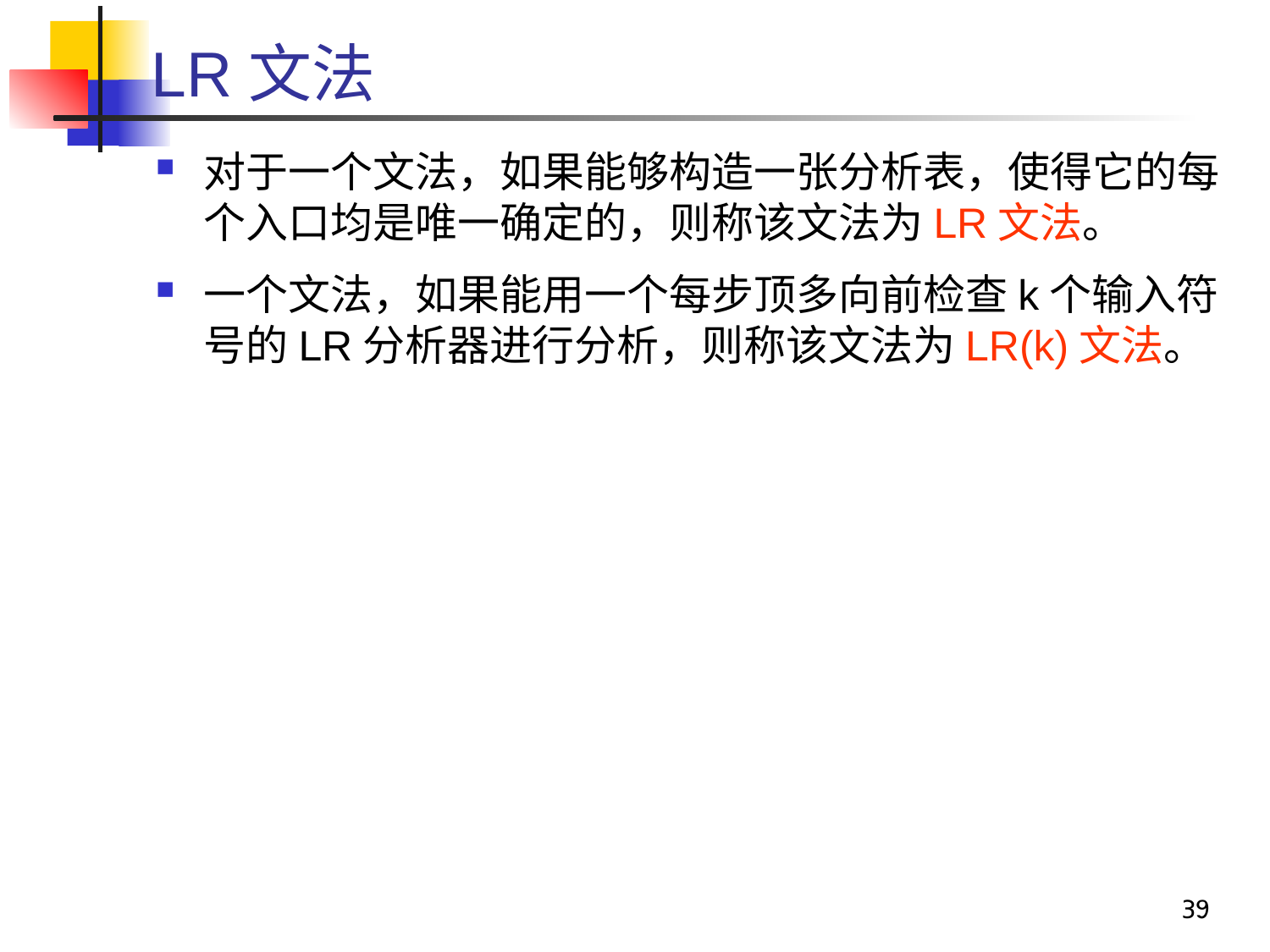

# LR文法
对于一个文法，如果能够构造一张分析表，使得它的每个入口均是唯一确定的，则称该文法为LR文法。
一个文法，如果能用一个每步顶多向前检查k个输入符号的LR分析器进行分析，则称该文法为LR(k)文法。
39